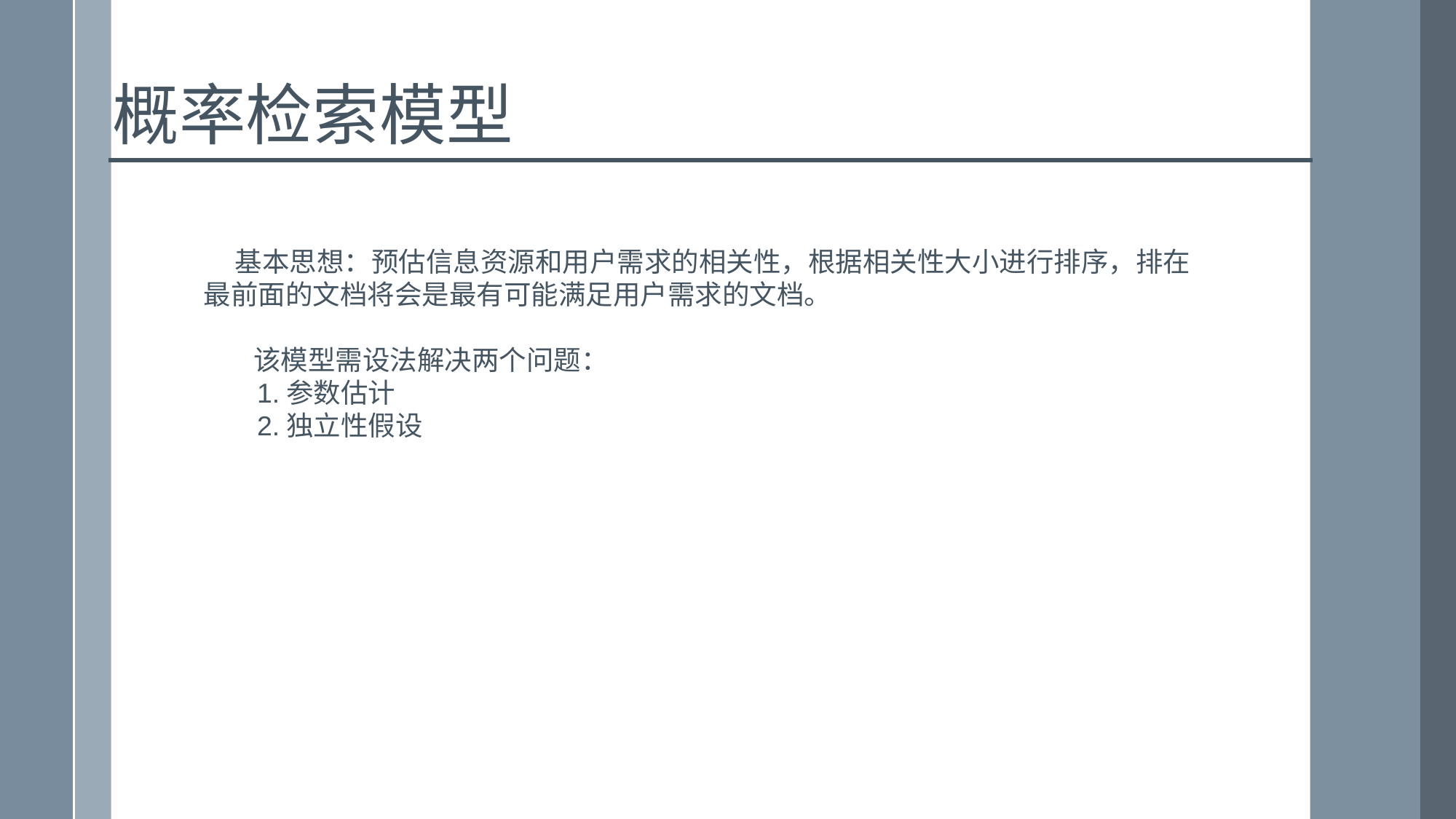

概率检索模型
    基本思想：预估信息资源和用户需求的相关性，根据相关性大小进行排序，排在最前面的文档将会是最有可能满足用户需求的文档。

       该模型需设法解决两个问题：
       1.参数估计
       2.独立性假设